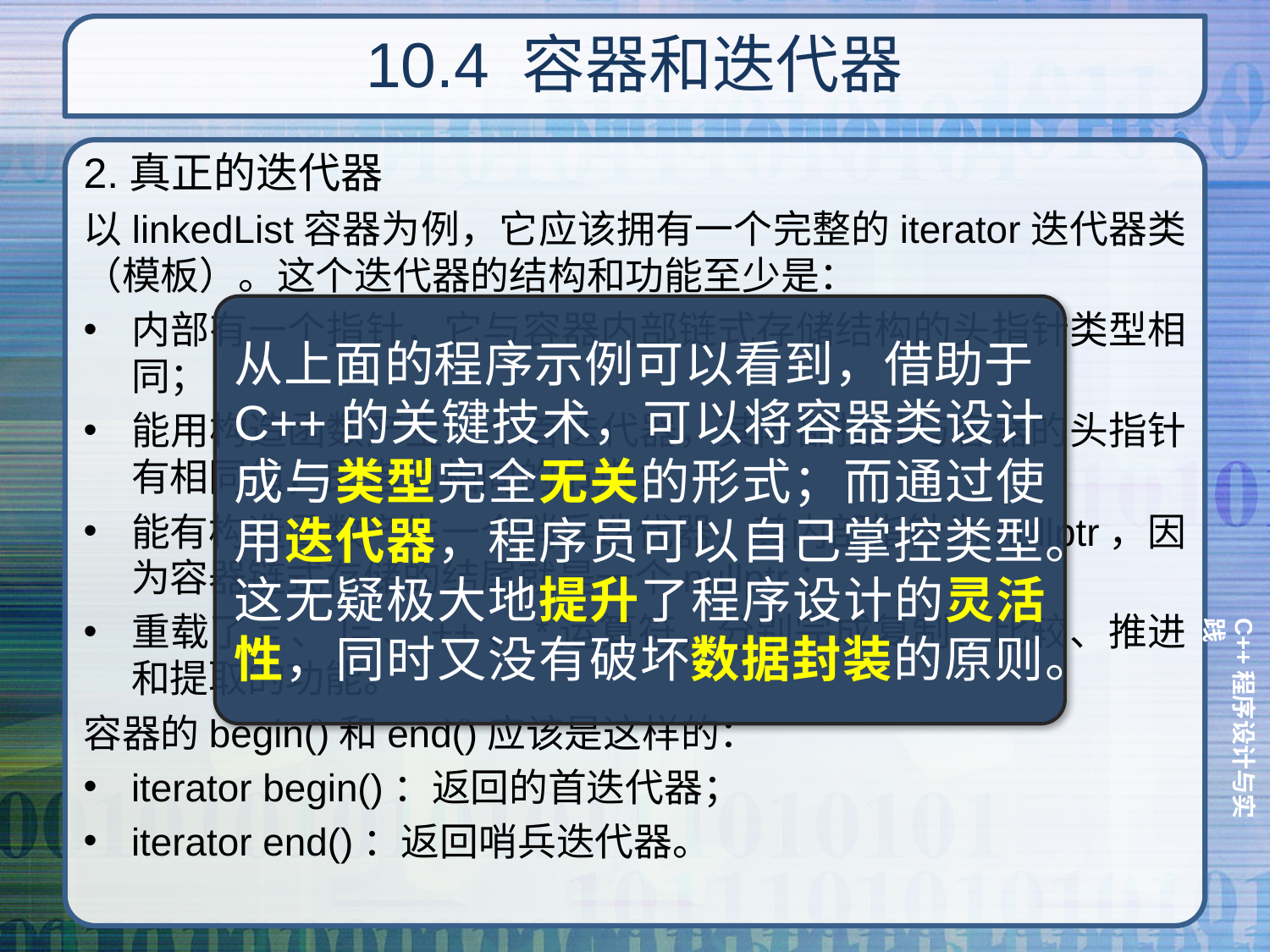

# 10.4 容器和迭代器
2.真正的迭代器
以linkedList容器为例，它应该拥有一个完整的iterator迭代器类（模板）。这个迭代器的结构和功能至少是：
内部有一个指针，它与容器内部链式存储结构的头指针类型相同；
能用构造函数产生一个首迭代器，其内部指针与容器的头指针有相同值，即指向相同的节点；
能有构造函数产生一个哨兵迭代器，其内部指针为nullptr，因为容器链式存储的结尾就是一个nullptr；
重载了=、!=、++、*运算符，分别完成复制、比较、推进和提取的功能。
容器的begin()和end()应该是这样的：
iterator begin()：返回的首迭代器；
iterator end()：返回哨兵迭代器。
从上面的程序示例可以看到，借助于C++的关键技术，可以将容器类设计成与类型完全无关的形式；而通过使用迭代器，程序员可以自己掌控类型。这无疑极大地提升了程序设计的灵活性，同时又没有破坏数据封装的原则。